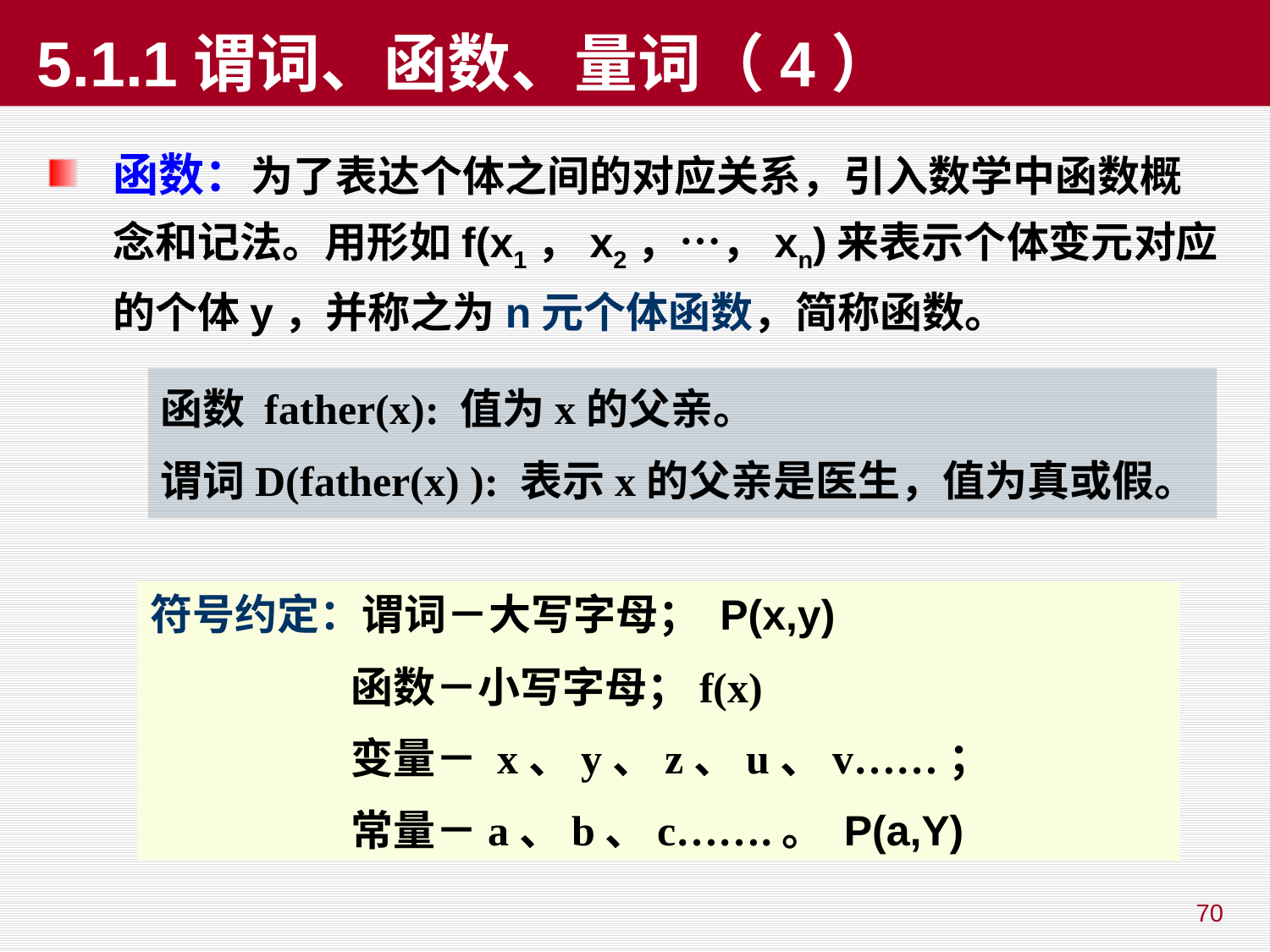

# 5.1.1谓词、函数、量词（4）
函数：为了表达个体之间的对应关系，引入数学中函数概念和记法。用形如f(x1，x2，…，xn)来表示个体变元对应的个体y，并称之为n元个体函数，简称函数。
函数 father(x): 值为x的父亲。
谓词D(father(x) ): 表示x的父亲是医生，值为真或假。
符号约定：谓词－大写字母； P(x,y)
                    函数－小写字母；f(x)
                    变量－ x、y、z、u、v……；
                    常量－a、b、c…….。 P(a,Y)
70